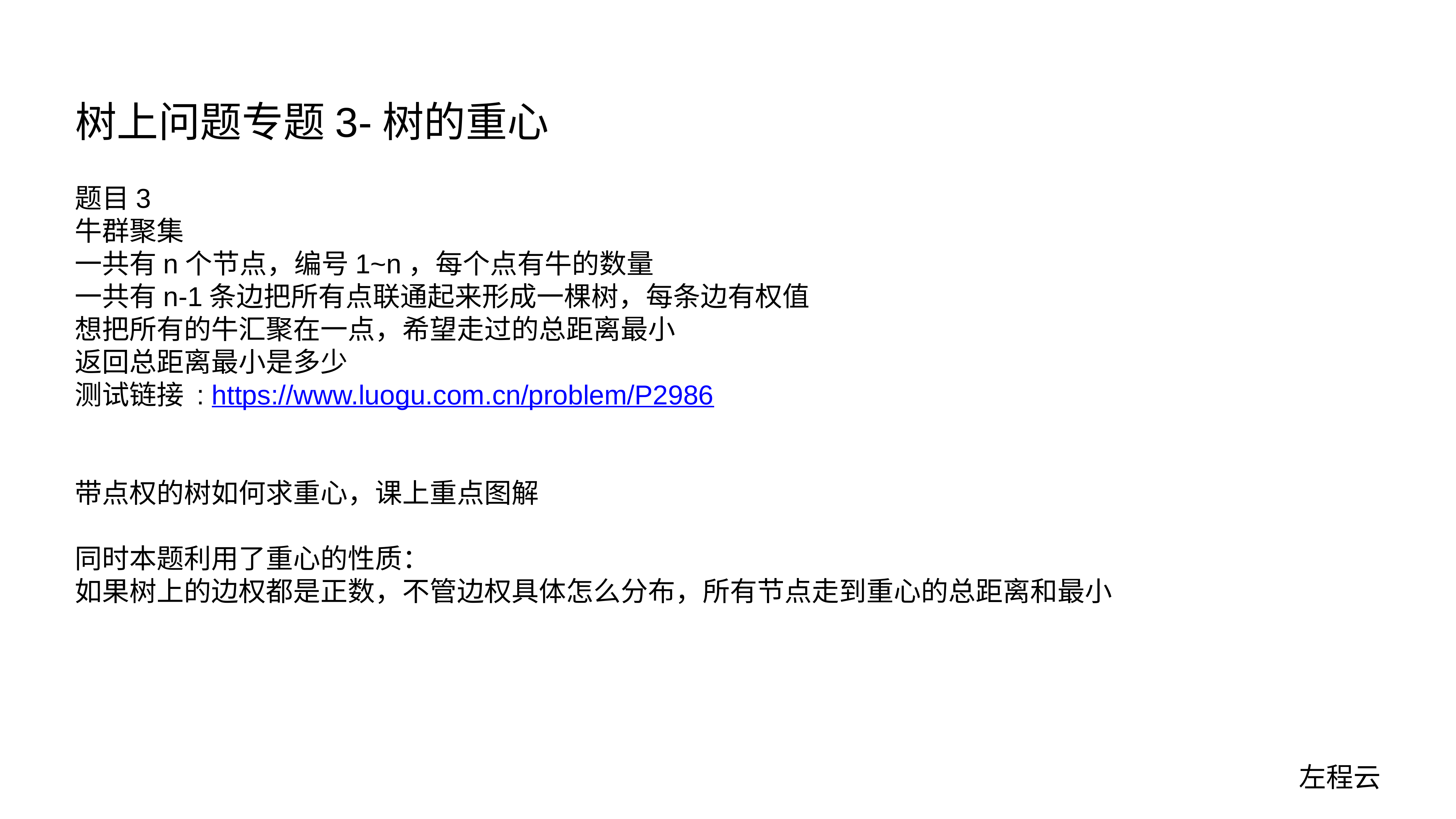

# 树上问题专题3-树的重心
题目3
牛群聚集
一共有n个节点，编号1~n，每个点有牛的数量
一共有n-1条边把所有点联通起来形成一棵树，每条边有权值
想把所有的牛汇聚在一点，希望走过的总距离最小
返回总距离最小是多少
测试链接 : https://www.luogu.com.cn/problem/P2986

带点权的树如何求重心，课上重点图解

同时本题利用了重心的性质：
如果树上的边权都是正数，不管边权具体怎么分布，所有节点走到重心的总距离和最小
左程云